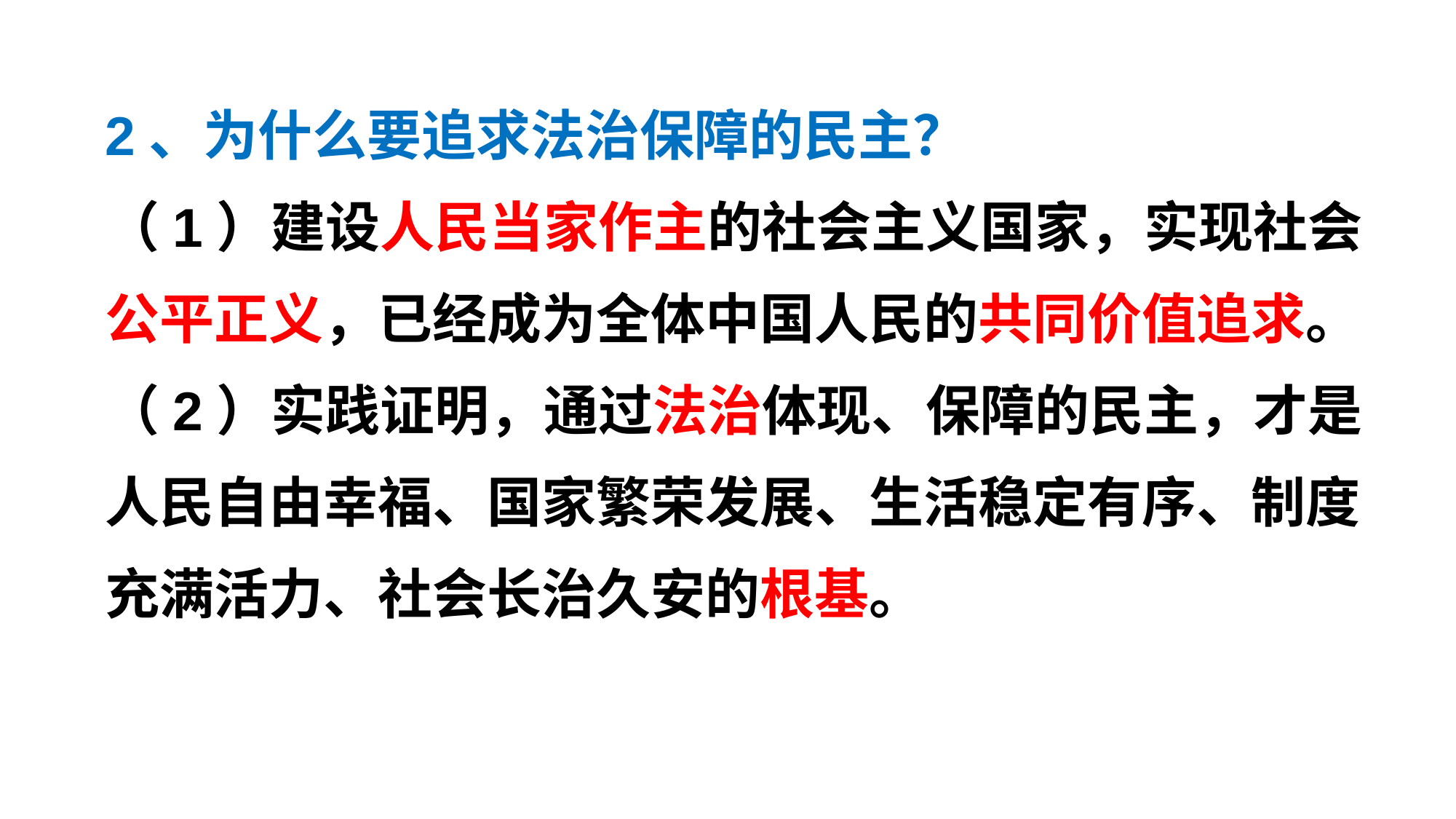

2、为什么要追求法治保障的民主？
（1）建设人民当家作主的社会主义国家，实现社会公平正义，已经成为全体中国人民的共同价值追求。
（2）实践证明，通过法治体现、保障的民主，才是人民自由幸福、国家繁荣发展、生活稳定有序、制度充满活力、社会长治久安的根基。